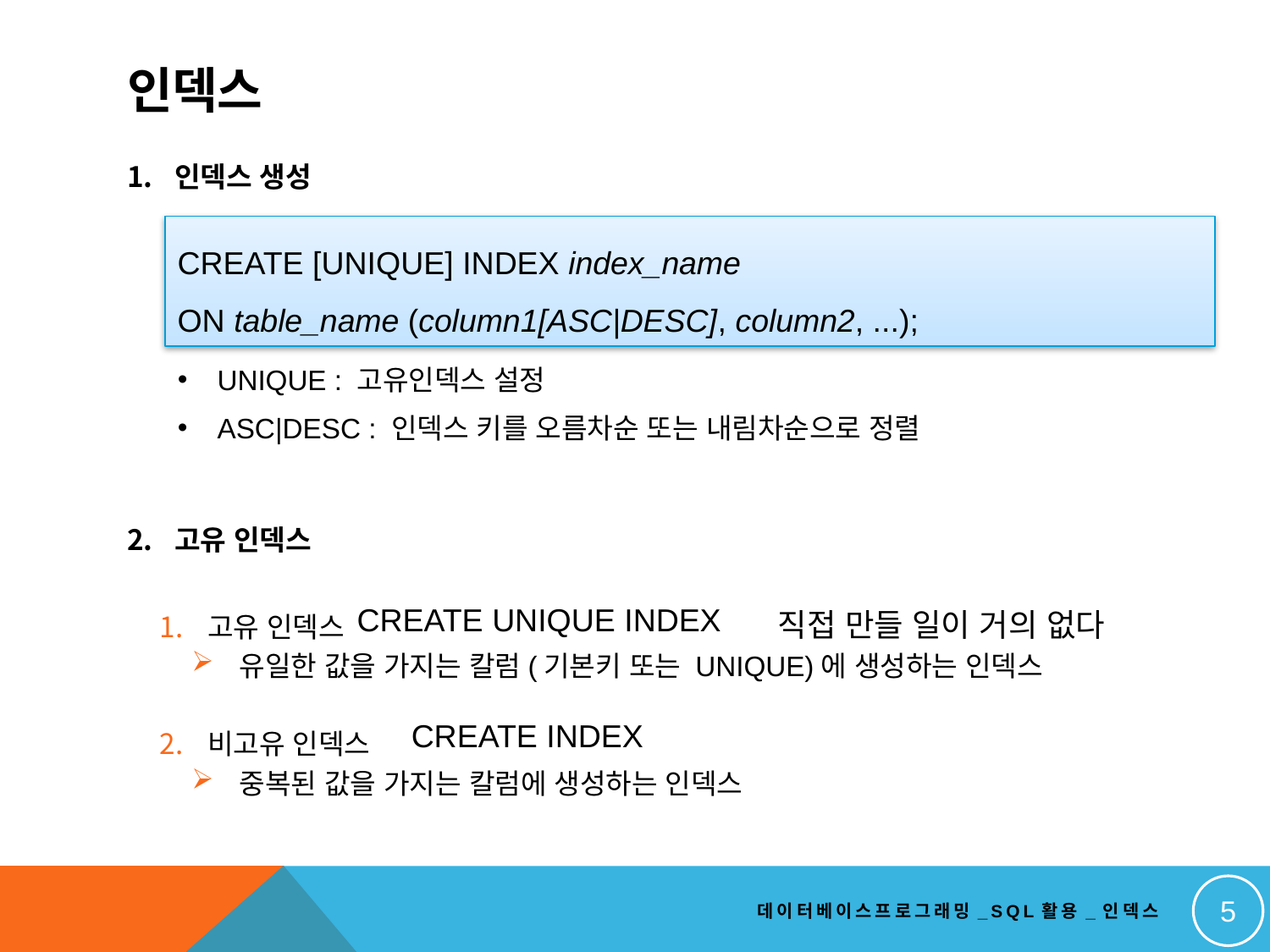

# 인덱스
인덱스 생성
CREATE [UNIQUE] INDEX index_name
ON table_name (column1[ASC|DESC], column2, ...);
UNIQUE : 고유인덱스 설정
ASC|DESC : 인덱스 키를 오름차순 또는 내림차순으로 정렬
고유 인덱스

고유 인덱스
유일한 값을 가지는 칼럼(기본키 또는 UNIQUE)에 생성하는 인덱스

비고유 인덱스
중복된 값을 가지는 칼럼에 생성하는 인덱스
CREATE UNIQUE INDEX
직접 만들 일이 거의 없다
CREATE INDEX
5
데이터베이스프로그래밍_SQL활용_인덱스